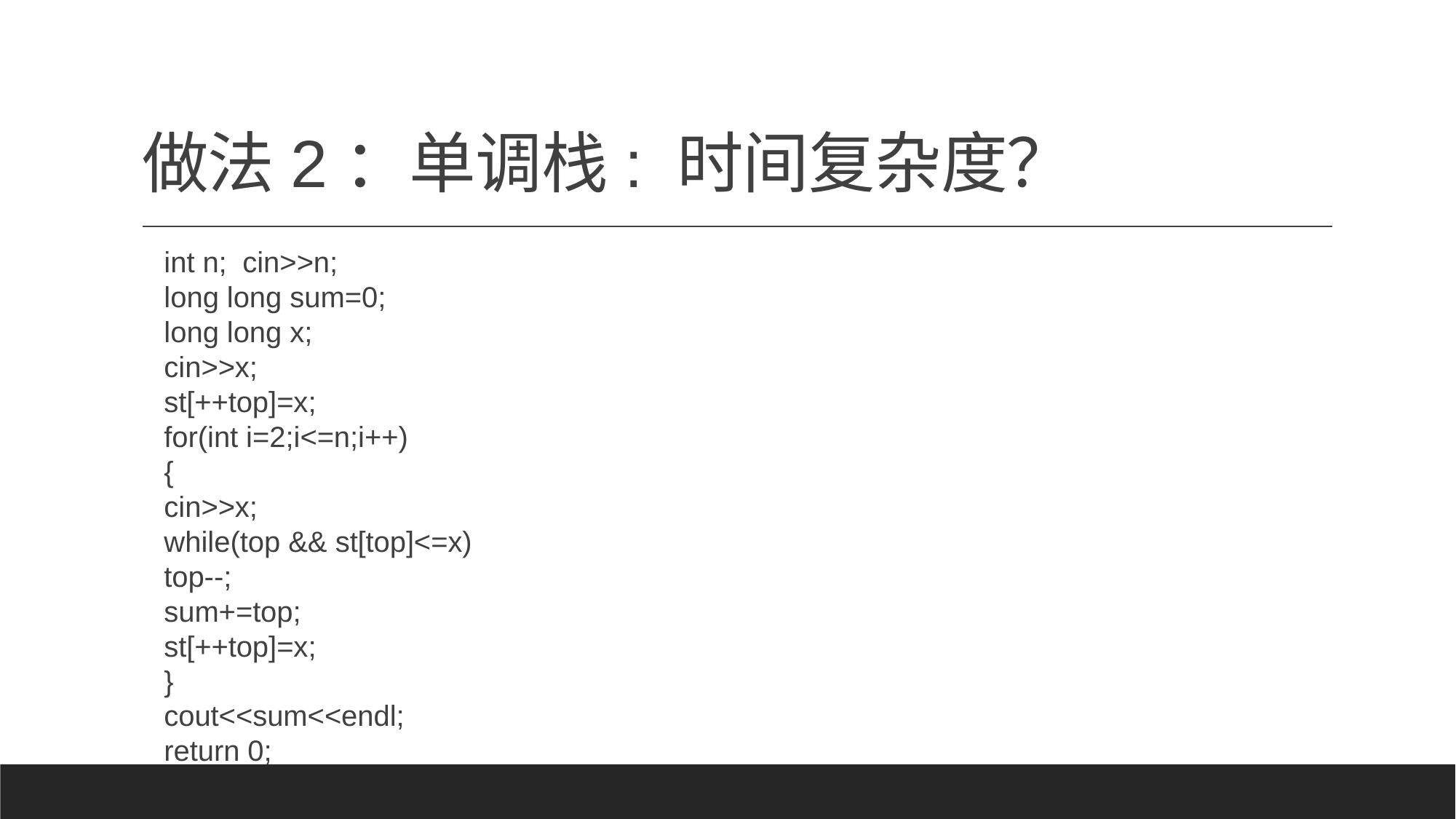

# 做法2：单调栈: 时间复杂度？
	int n;	cin>>n;
	long long sum=0;
	long long x;
	cin>>x;
	st[++top]=x;
	for(int i=2;i<=n;i++)
	{
		cin>>x;
		while(top && st[top]<=x)
			top--;
		sum+=top;
		st[++top]=x;
	}
	cout<<sum<<endl;
	return 0;